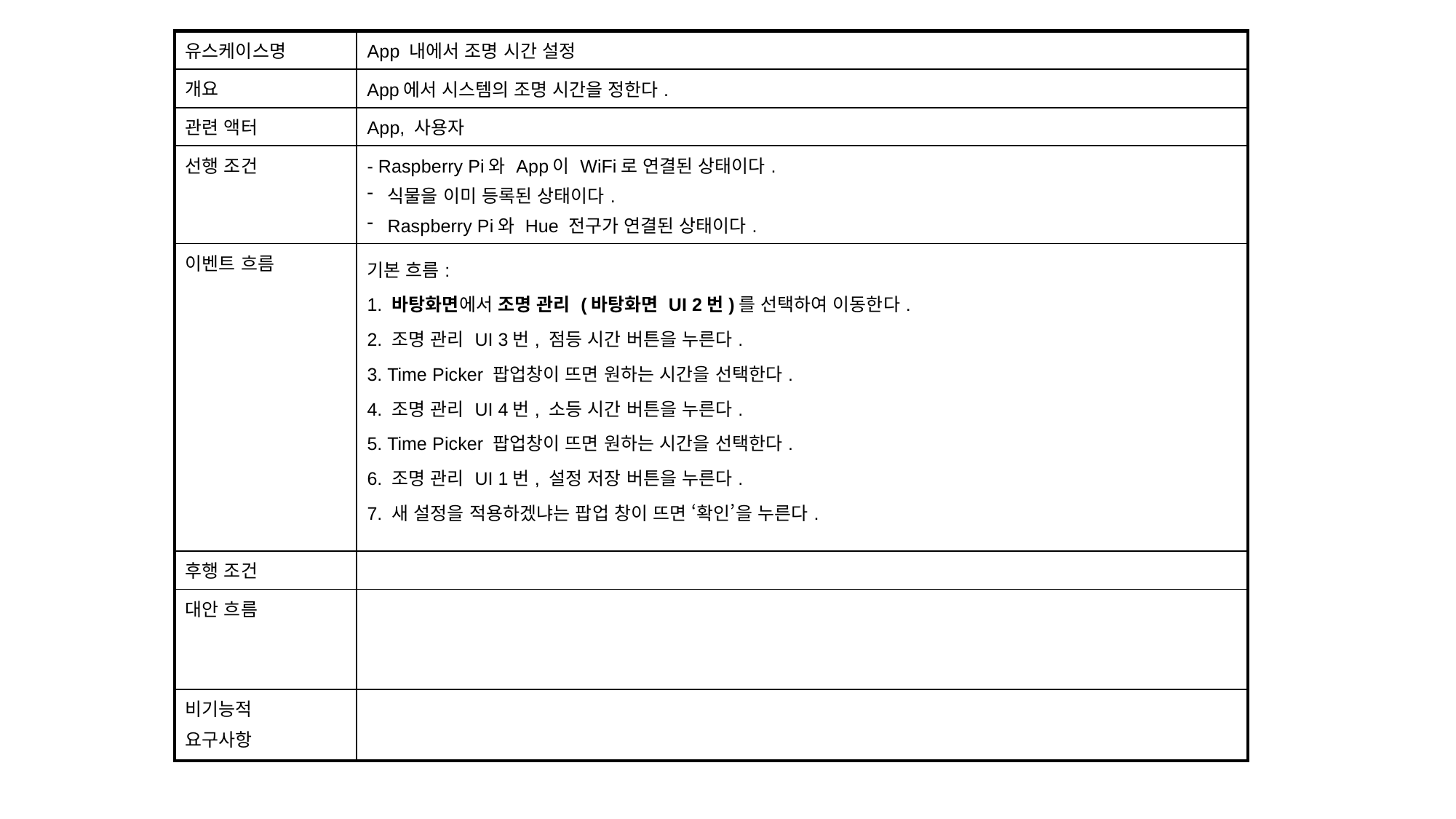

| 유스케이스명 | App 내에서 조명 시간 설정 |
| --- | --- |
| 개요 | App에서 시스템의 조명 시간을 정한다. |
| 관련 액터 | App, 사용자 |
| 선행 조건 | - Raspberry Pi와 App이 WiFi로 연결된 상태이다. 식물을 이미 등록된 상태이다. Raspberry Pi와 Hue 전구가 연결된 상태이다. |
| 이벤트 흐름 | 기본 흐름: 1. 바탕화면에서 조명 관리 (바탕화면 UI 2번)를 선택하여 이동한다. 2. 조명 관리 UI 3번, 점등 시간 버튼을 누른다. 3. Time Picker 팝업창이 뜨면 원하는 시간을 선택한다. 4. 조명 관리 UI 4번, 소등 시간 버튼을 누른다. 5. Time Picker 팝업창이 뜨면 원하는 시간을 선택한다. 6. 조명 관리 UI 1번, 설정 저장 버튼을 누른다. 7. 새 설정을 적용하겠냐는 팝업 창이 뜨면 ‘확인’을 누른다. |
| 후행 조건 |  |
| 대안 흐름 |  |
| 비기능적 요구사항 |  |